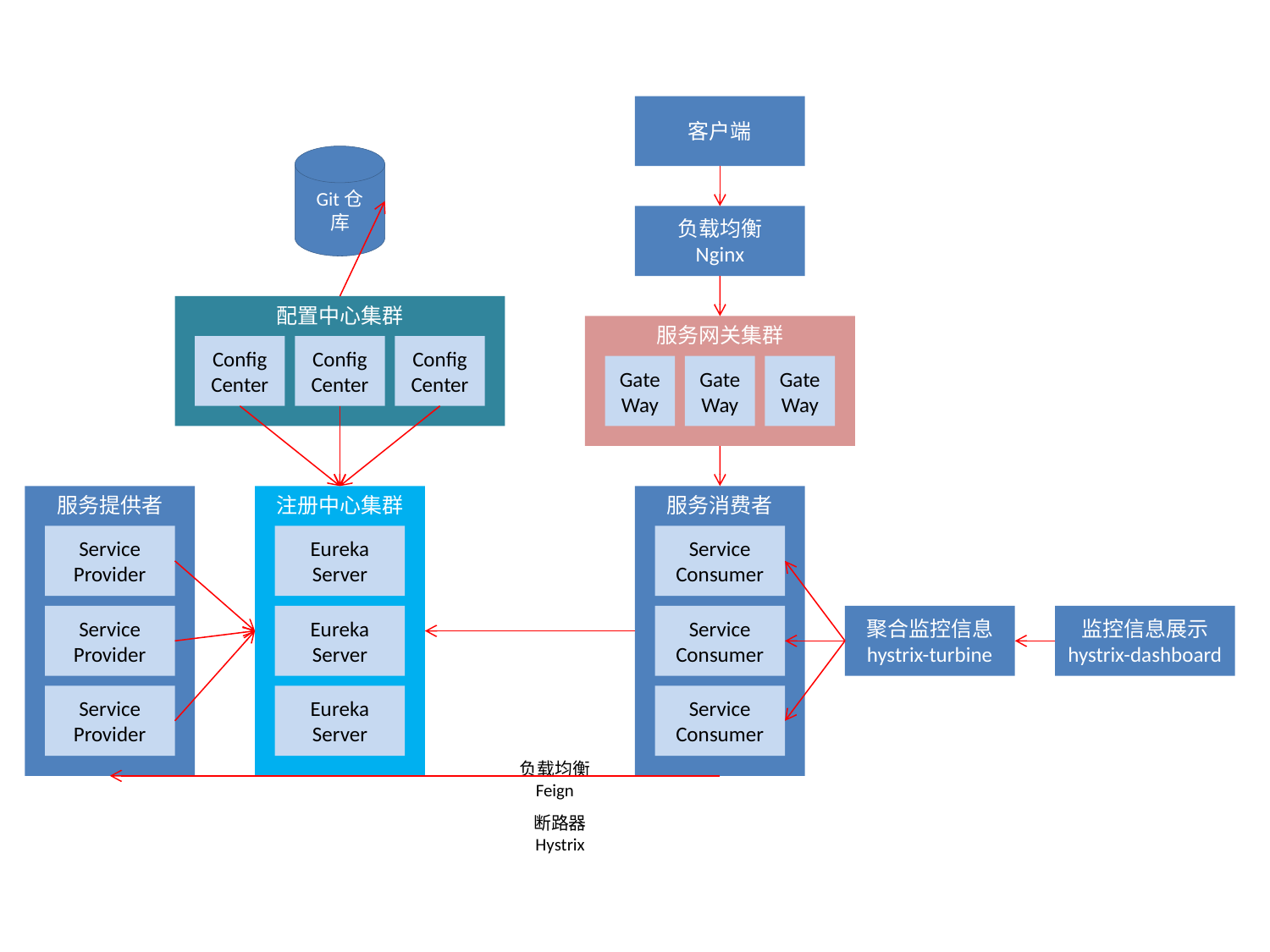

客户端
Git仓库
负载均衡
Nginx
配置中心集群
服务网关集群
Config Center
Config Center
Config Center
GateWay
GateWay
GateWay
服务提供者
注册中心集群
服务消费者
Service Provider
Eureka Server
Service Consumer
Service Provider
Eureka Server
Service Consumer
聚合监控信息
hystrix-turbine
监控信息展示
hystrix-dashboard
Service Provider
Eureka Server
Service Consumer
负载均衡
Feign
断路器
Hystrix